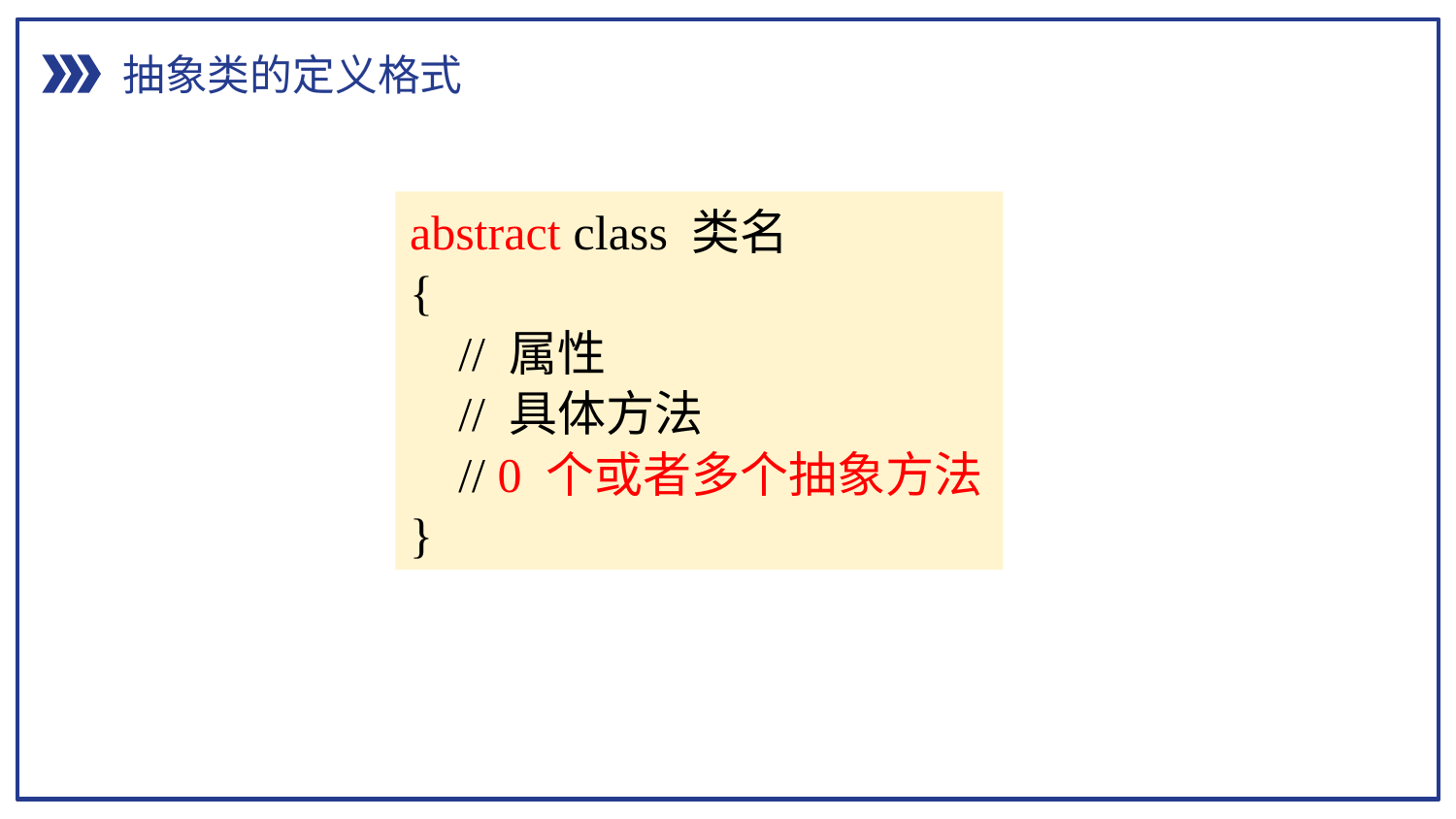

抽象类的定义格式

abstract class 类名
{
    // 属性
    // 具体方法
    // 0 个或者多个抽象方法
}